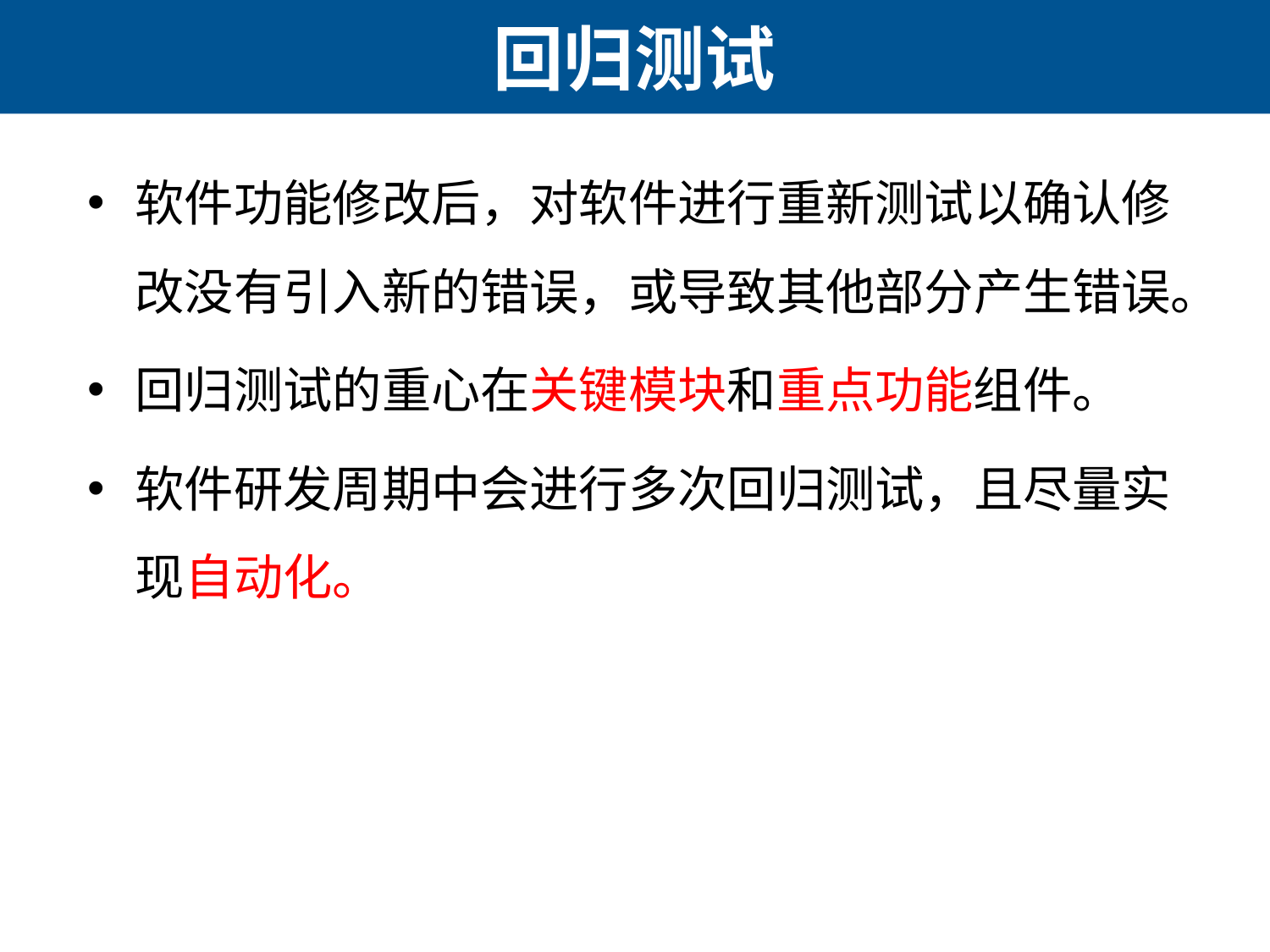

# 回归测试
软件功能修改后，对软件进行重新测试以确认修改没有引入新的错误，或导致其他部分产生错误。
回归测试的重心在关键模块和重点功能组件。
软件研发周期中会进行多次回归测试，且尽量实现自动化。